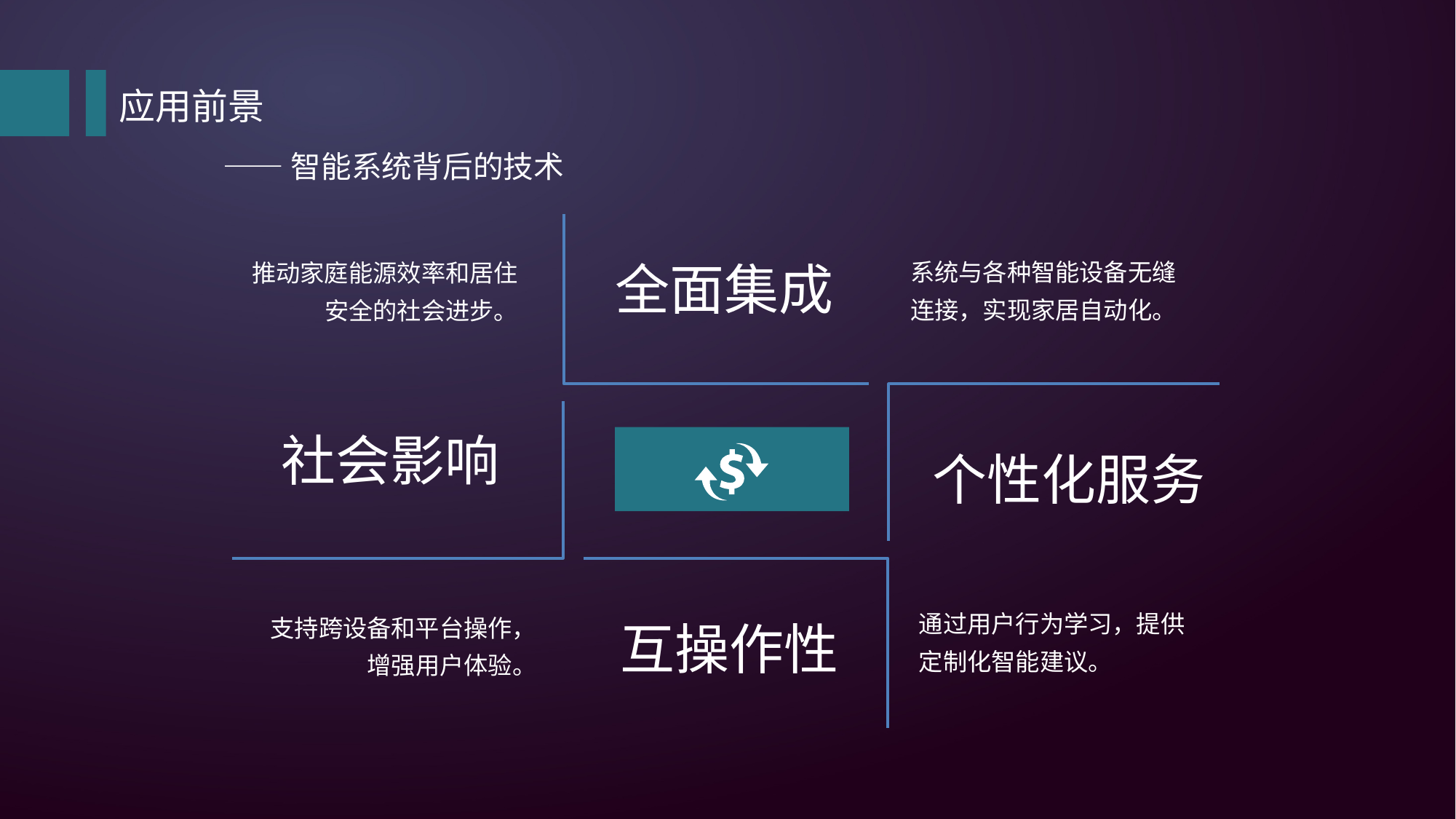

应用前景
——智能系统背后的技术

系统与各种智能设备无缝连接，实现家居自动化。
推动家庭能源效率和居住安全的社会进步。
全面集成

社会影响

个性化服务

通过用户行为学习，提供定制化智能建议。
支持跨设备和平台操作，增强用户体验。
互操作性